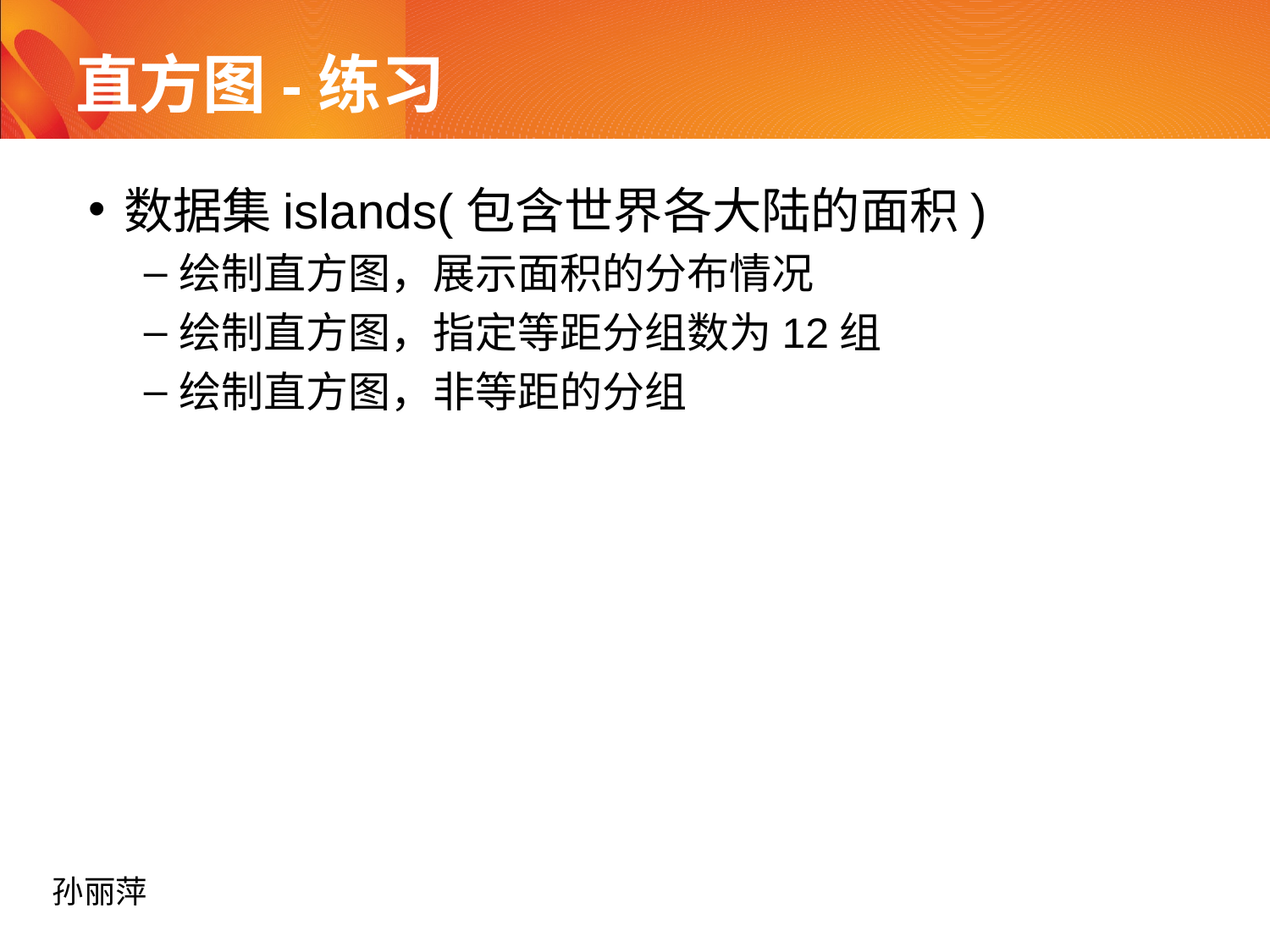

# 直方图-练习
数据集islands(包含世界各大陆的面积)
绘制直方图，展示面积的分布情况
绘制直方图，指定等距分组数为12组
绘制直方图，非等距的分组

|  |
| --- |
14